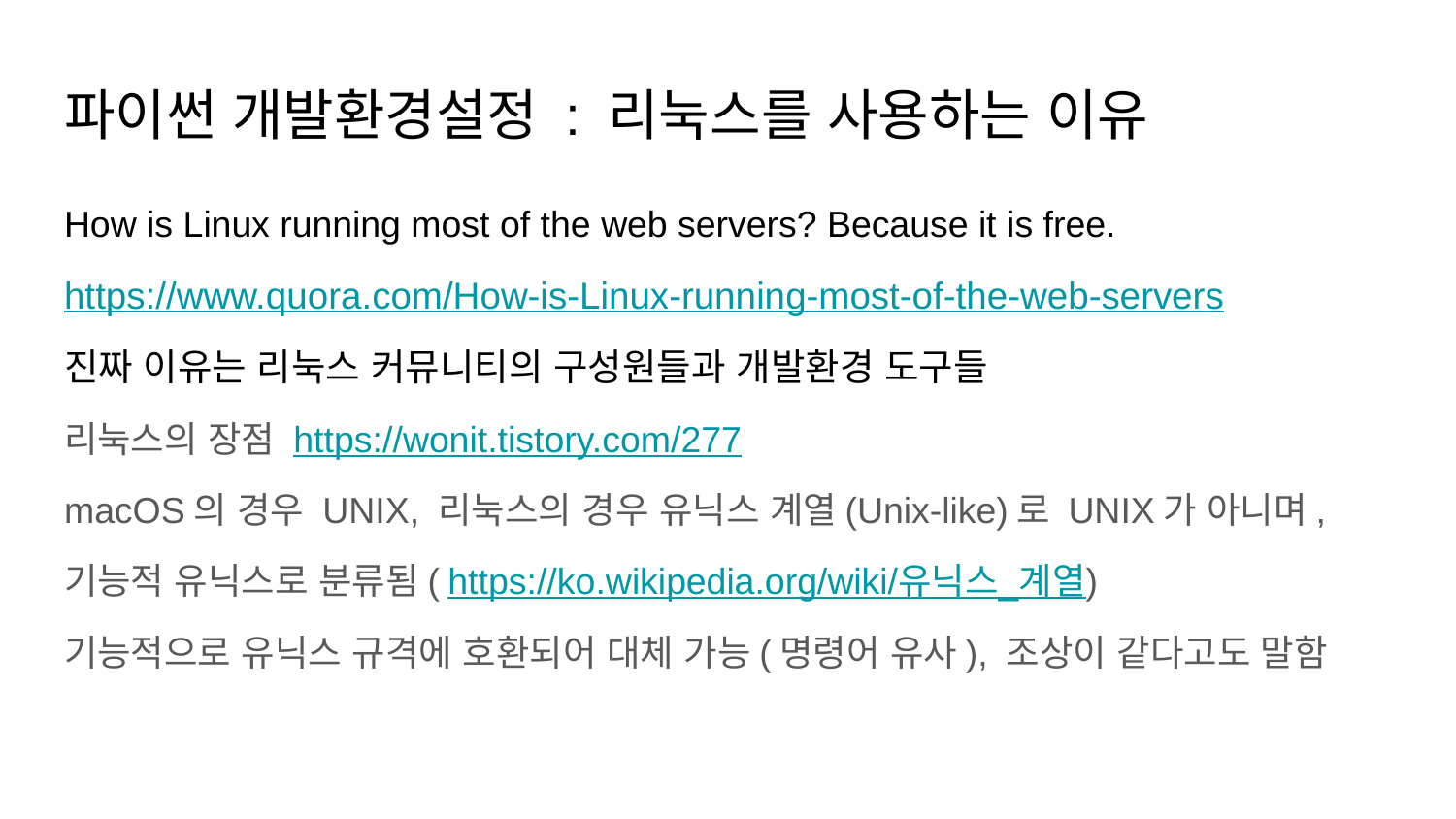

# 파이썬 개발환경설정 : 리눅스를 사용하는 이유
How is Linux running most of the web servers? Because it is free.
https://www.quora.com/How-is-Linux-running-most-of-the-web-servers
진짜 이유는 리눅스 커뮤니티의 구성원들과 개발환경 도구들
리눅스의 장점 https://wonit.tistory.com/277
macOS의 경우 UNIX, 리눅스의 경우 유닉스 계열(Unix-like)로 UNIX가 아니며,
기능적 유닉스로 분류됨(https://ko.wikipedia.org/wiki/유닉스_계열)
기능적으로 유닉스 규격에 호환되어 대체 가능(명령어 유사), 조상이 같다고도 말함